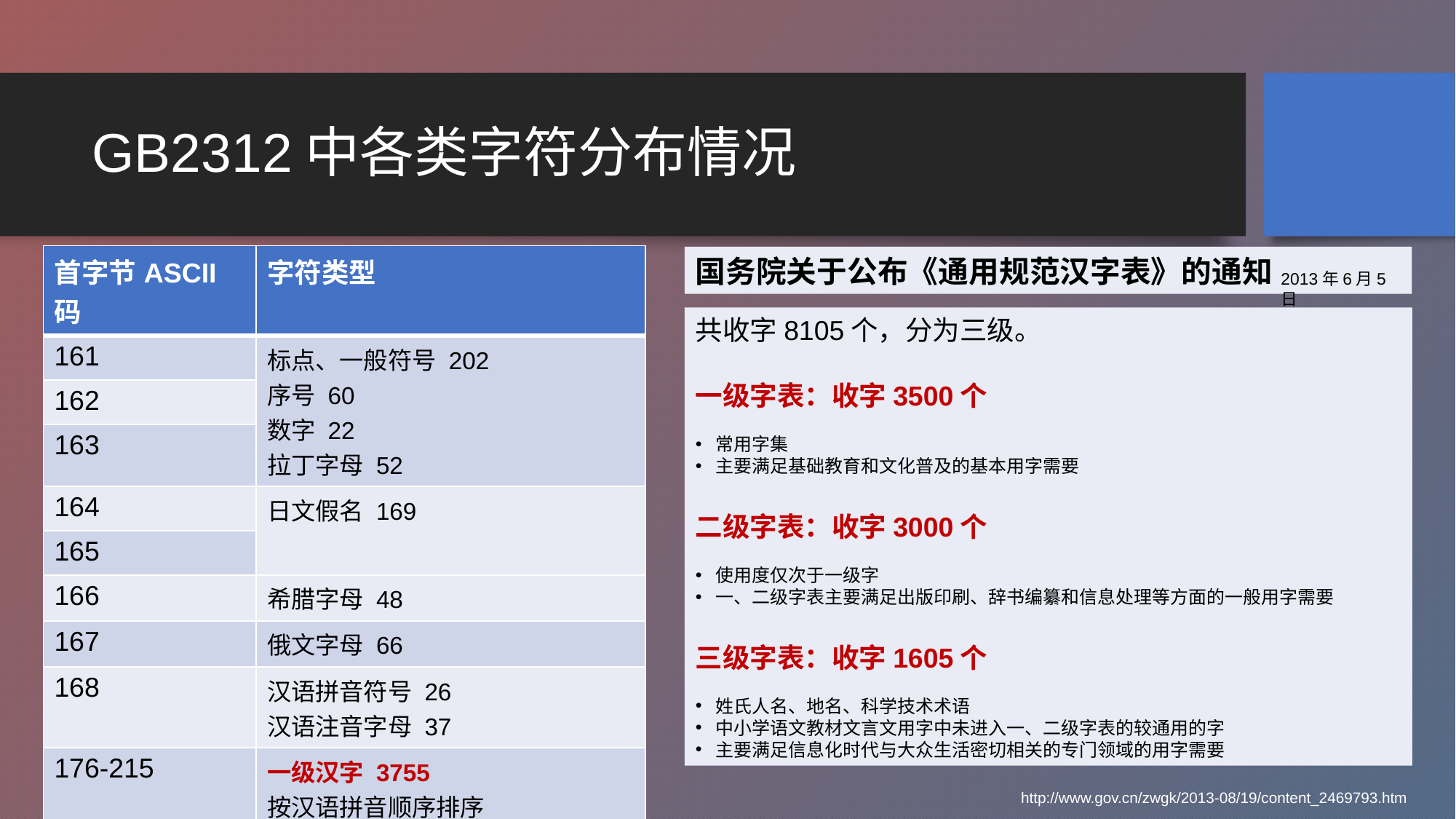

# GB2312中各类字符分布情况
| 首字节ASCII码 | 字符类型 |
| --- | --- |
| 161 | 标点、一般符号 202 序号 60 数字 22 拉丁字母 52 |
| 162 |  |
| 163 |  |
| 164 | 日文假名 169 |
| 165 |  |
| 166 | 希腊字母 48 |
| 167 | 俄文字母 66 |
| 168 | 汉语拼音符号 26 汉语注音字母 37 |
| 176-215 | 一级汉字 3755 按汉语拼音顺序排序 |
| 216-247 | 二级汉字 3008 按照部首排序 |
国务院关于公布《通用规范汉字表》的通知
2013年6月5日
共收字8105个，分为三级。

一级字表：收字3500个

常用字集
主要满足基础教育和文化普及的基本用字需要

二级字表：收字3000个

使用度仅次于一级字
一、二级字表主要满足出版印刷、辞书编纂和信息处理等方面的一般用字需要

三级字表：收字1605个

姓氏人名、地名、科学技术术语
中小学语文教材文言文用字中未进入一、二级字表的较通用的字
主要满足信息化时代与大众生活密切相关的专门领域的用字需要
http://www.gov.cn/zwgk/2013-08/19/content_2469793.htm